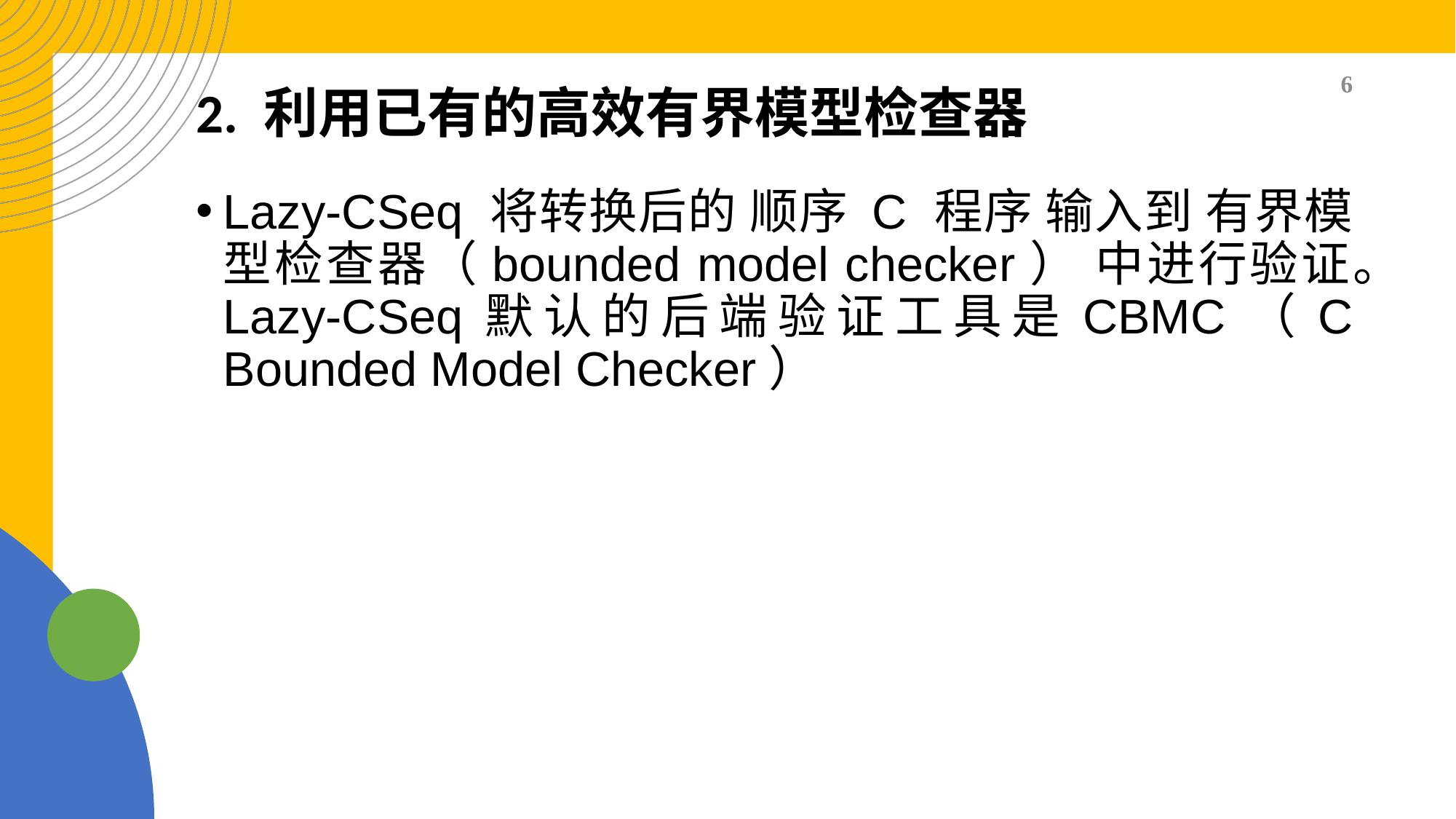

# 2. 利用已有的高效有界模型检查器
6

Lazy-CSeq 将转换后的 顺序 C 程序 输入到 有界模型检查器（bounded model checker） 中进行验证。Lazy-CSeq默认的后端验证工具是CBMC（C Bounded Model Checker）